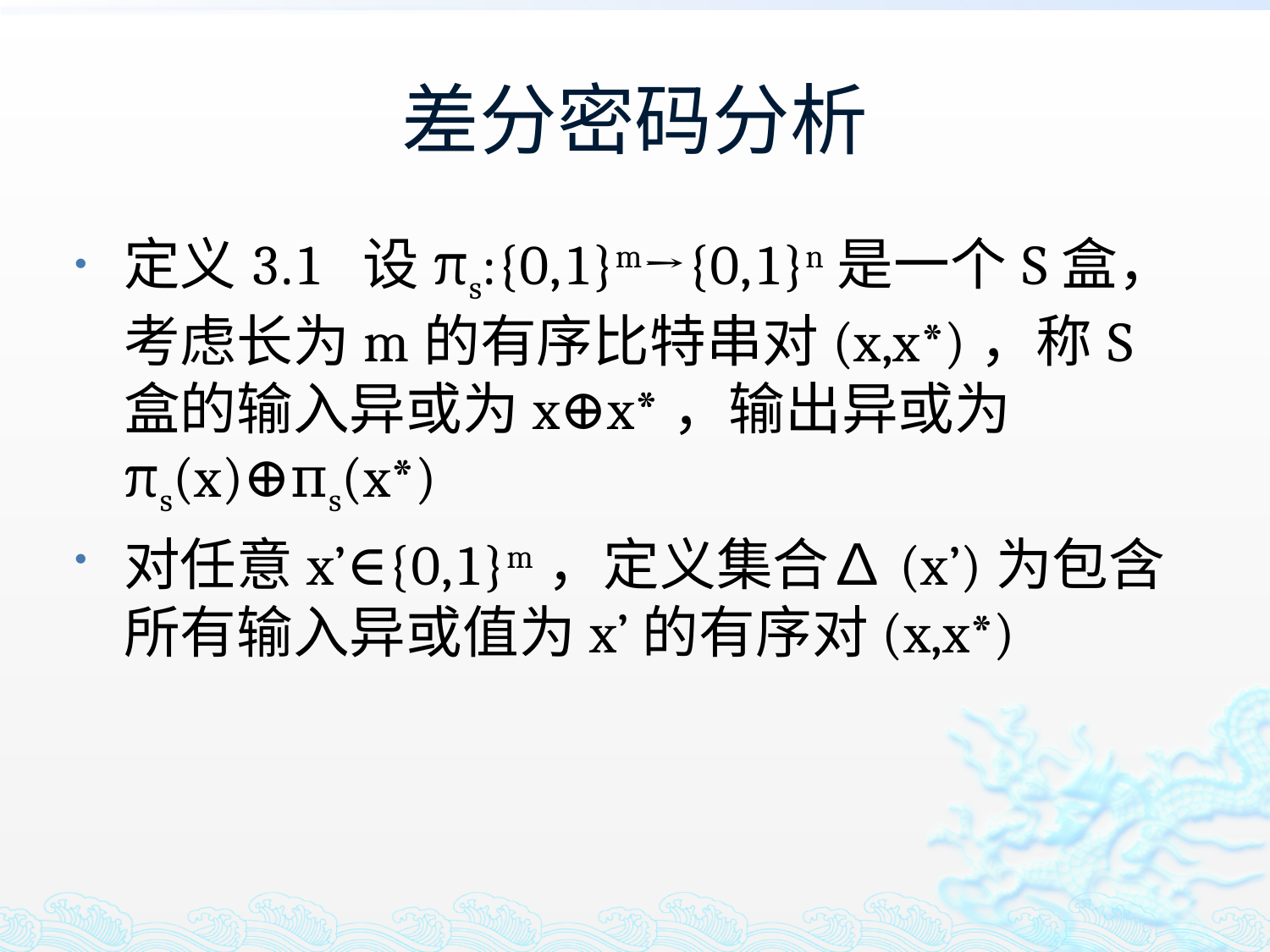

# 差分密码分析
定义3.1  设πs:{0,1}m→{0,1}n是一个S盒，考虑长为m的有序比特串对(x,x*)，称S盒的输入异或为x⊕x*，输出异或为πs(x)⊕πs(x*)
对任意x’∈{0,1}m，定义集合∆(x’)为包含所有输入异或值为x’的有序对(x,x*)